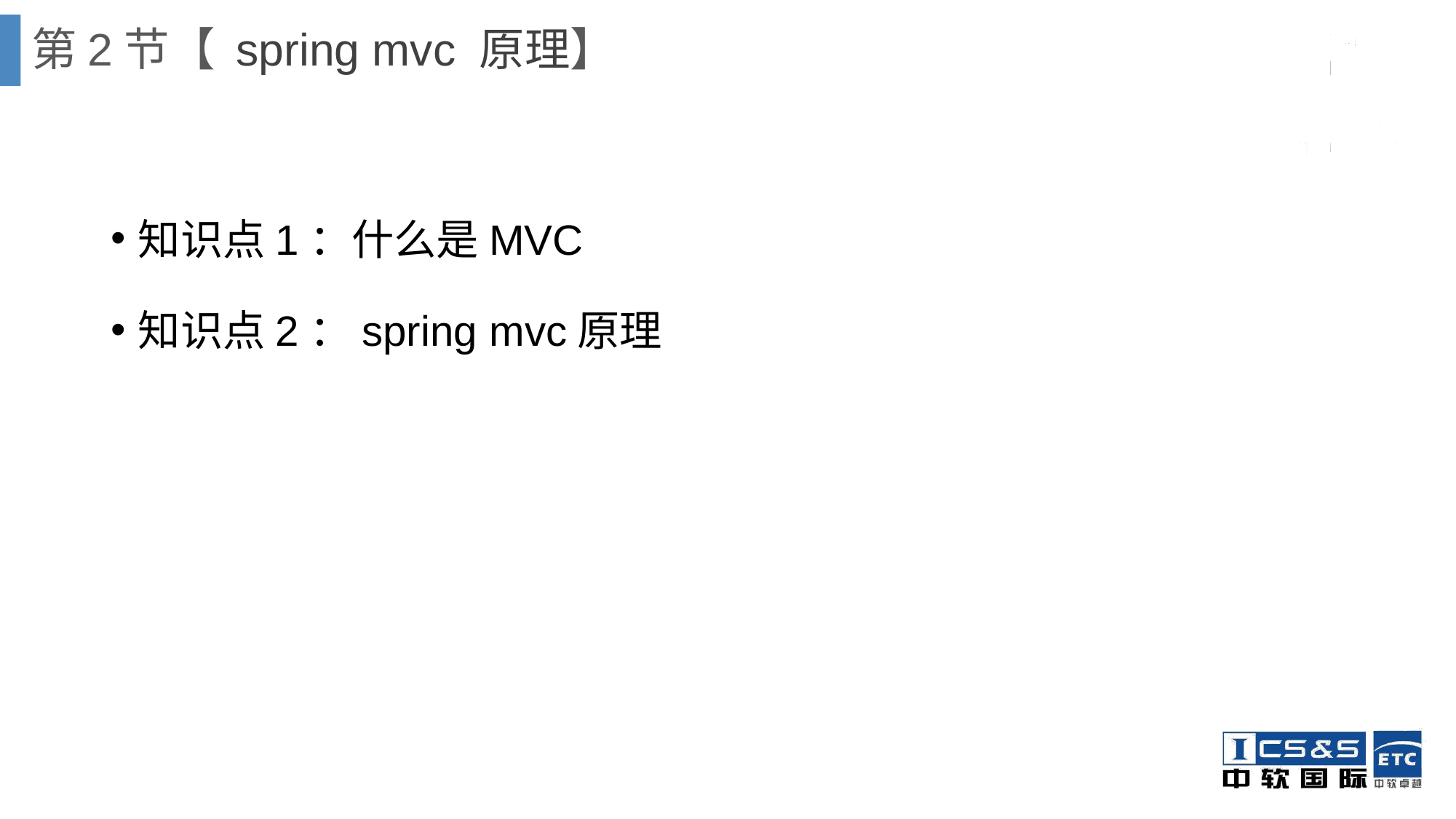

# 第2节【 spring mvc 原理】
知识点1：什么是MVC
知识点2：spring mvc原理